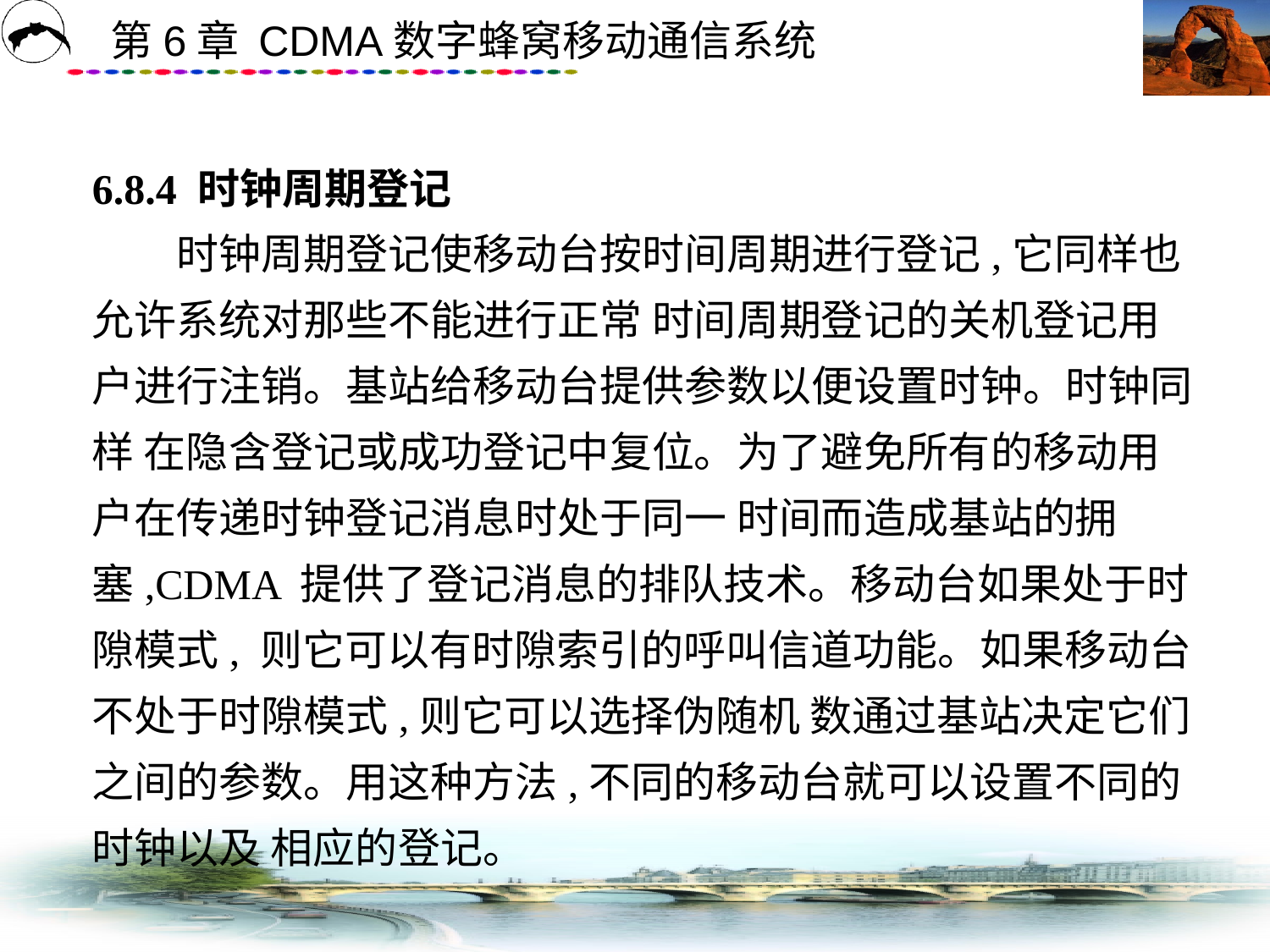

# 6.8.4 时钟周期登记 　　时钟周期登记使移动台按时间周期进行登记,它同样也允许系统对那些不能进行正常 时间周期登记的关机登记用户进行注销。基站给移动台提供参数以便设置时钟。时钟同样 在隐含登记或成功登记中复位。为了避免所有的移动用户在传递时钟登记消息时处于同一 时间而造成基站的拥塞,CDMA 提供了登记消息的排队技术。移动台如果处于时隙模式, 则它可以有时隙索引的呼叫信道功能。如果移动台不处于时隙模式,则它可以选择伪随机 数通过基站决定它们之间的参数。用这种方法,不同的移动台就可以设置不同的时钟以及 相应的登记。